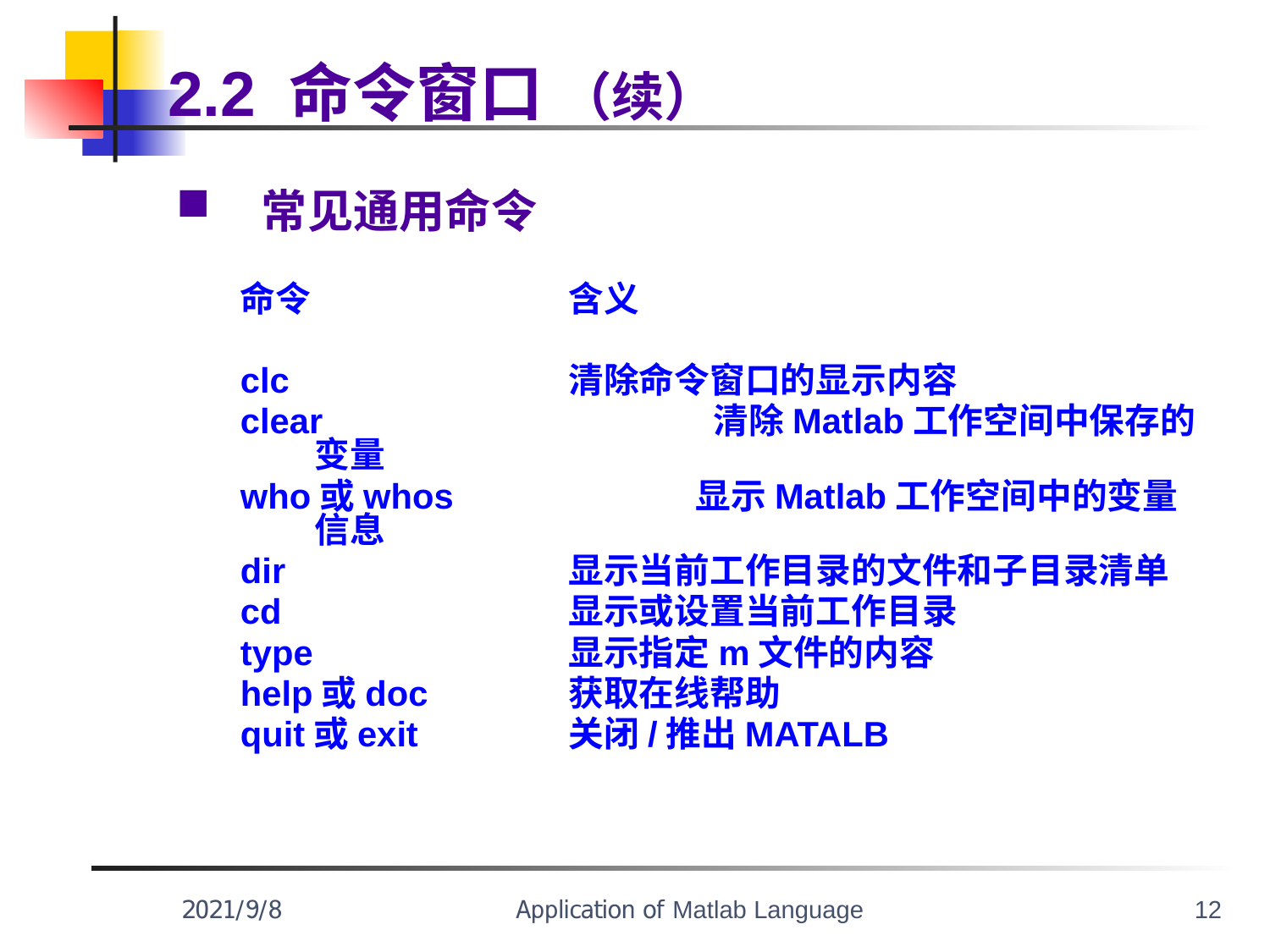

# 2.2 命令窗口 （续）
常见通用命令

命令			含义

clc			清除命令窗口的显示内容
clear		              清除Matlab工作空间中保存的变量
who或whos		显示Matlab工作空间中的变量信息
dir			显示当前工作目录的文件和子目录清单
cd			显示或设置当前工作目录
type			显示指定m文件的内容
help或doc		获取在线帮助
quit或exit		关闭/推出MATALB
 2021/9/8
Application of Matlab Language
12